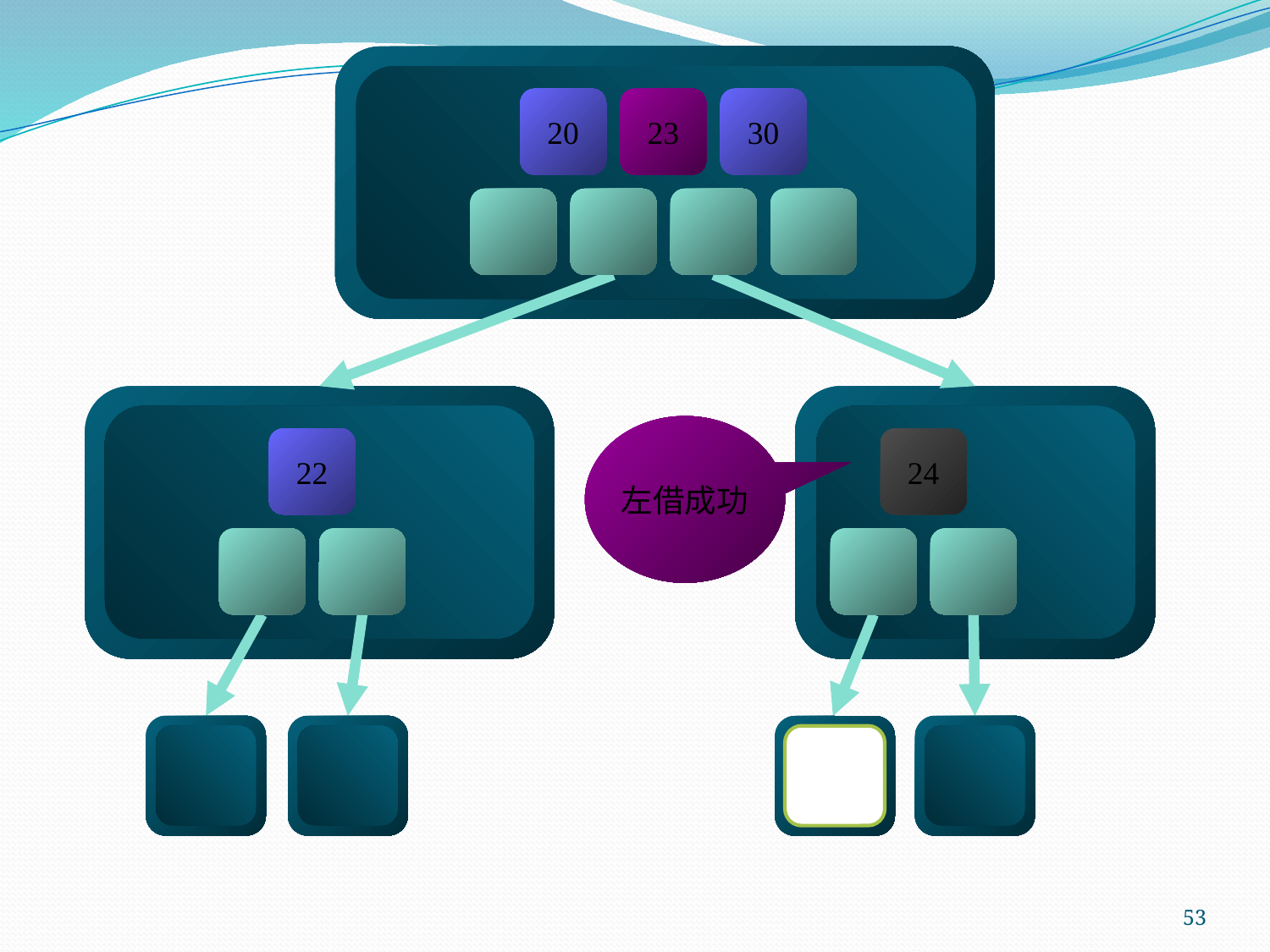

20
23
30

左借成功
22
24

53